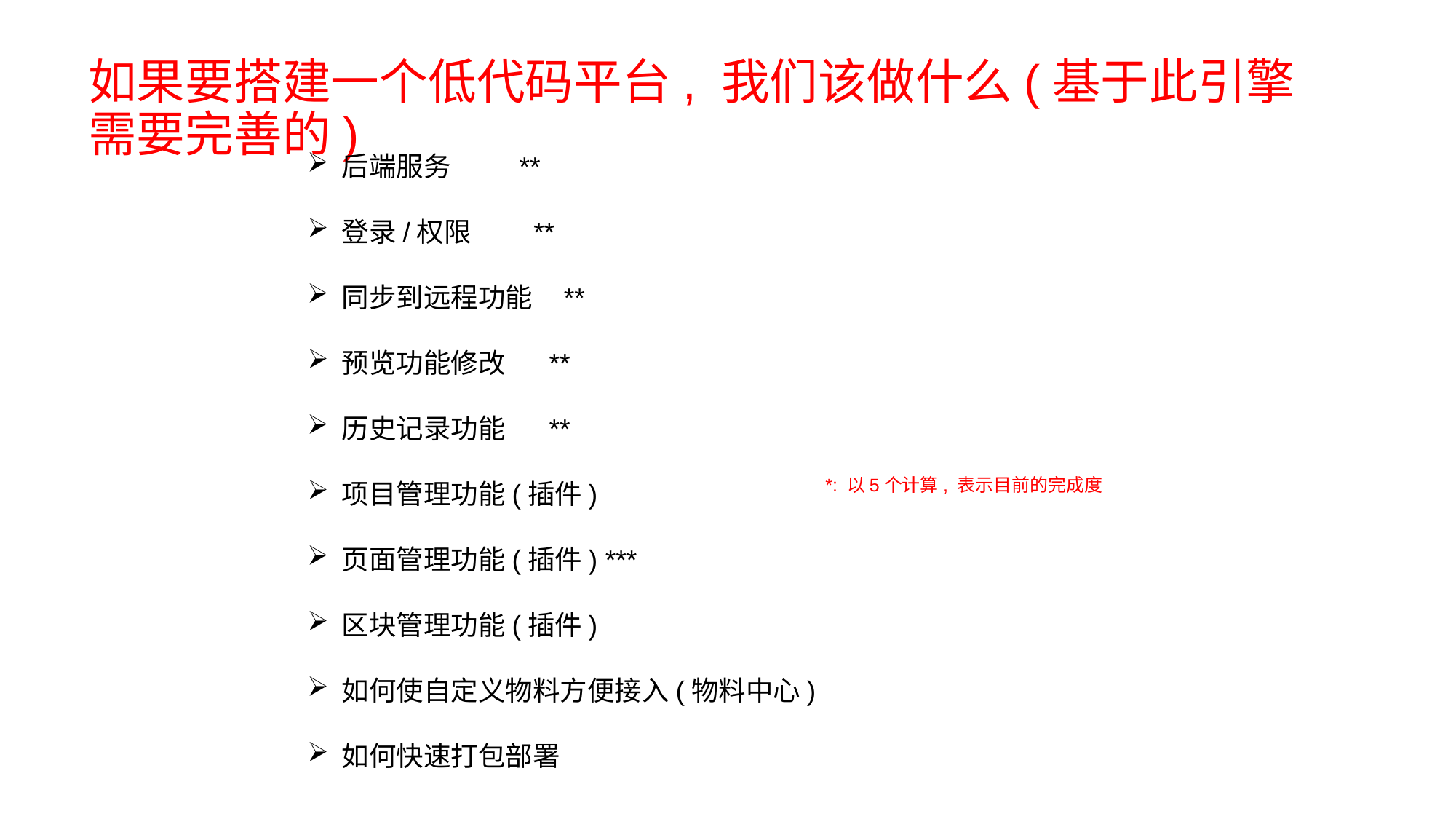

# 如果要搭建一个低代码平台, 我们该做什么(基于此引擎需要完善的)
后端服务          **

登录/权限         **

同步到远程功能    **

预览功能修改      **

历史记录功能      **

项目管理功能(插件)

页面管理功能(插件) ***

区块管理功能(插件)

如何使自定义物料方便接入(物料中心)

如何快速打包部署
*: 以5个计算, 表示目前的完成度